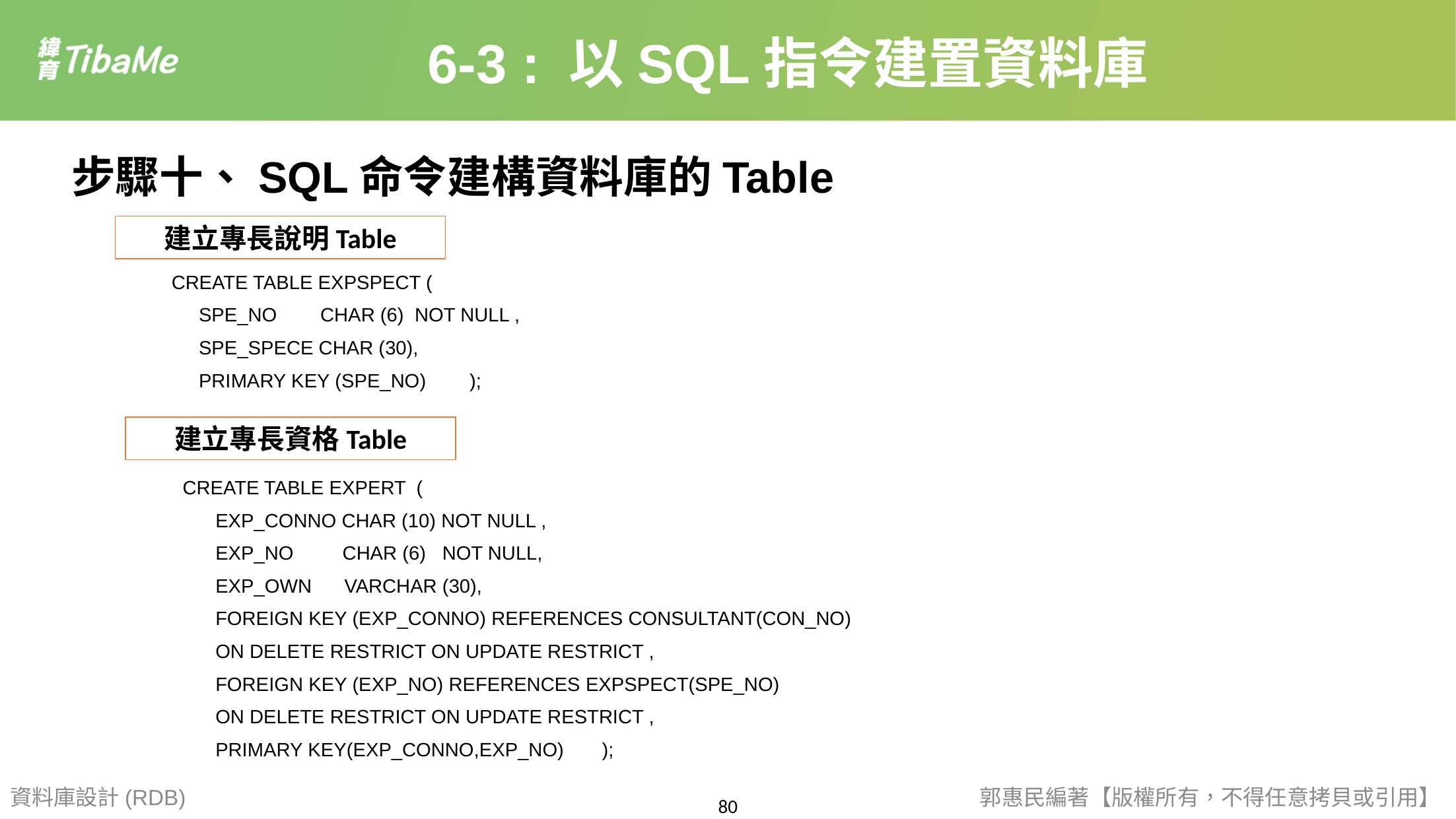

6-3 : 以SQL指令建置資料庫
步驟十、SQL命令建構資料庫的Table
建立專長說明Table
CREATE TABLE EXPSPECT (
     SPE_NO        CHAR (6)  NOT NULL ,
     SPE_SPECE CHAR (30),
     PRIMARY KEY (SPE_NO)        );
建立專長資格Table
CREATE TABLE EXPERT  (
      EXP_CONNO CHAR (10) NOT NULL ,
      EXP_NO         CHAR (6)   NOT NULL,
      EXP_OWN      VARCHAR (30),
      FOREIGN KEY (EXP_CONNO) REFERENCES CONSULTANT(CON_NO)
      ON DELETE RESTRICT ON UPDATE RESTRICT ,
      FOREIGN KEY (EXP_NO) REFERENCES EXPSPECT(SPE_NO)
      ON DELETE RESTRICT ON UPDATE RESTRICT ,
      PRIMARY KEY(EXP_CONNO,EXP_NO)       );
資料庫設計(RDB)
郭惠民編著【版權所有，不得任意拷貝或引用】